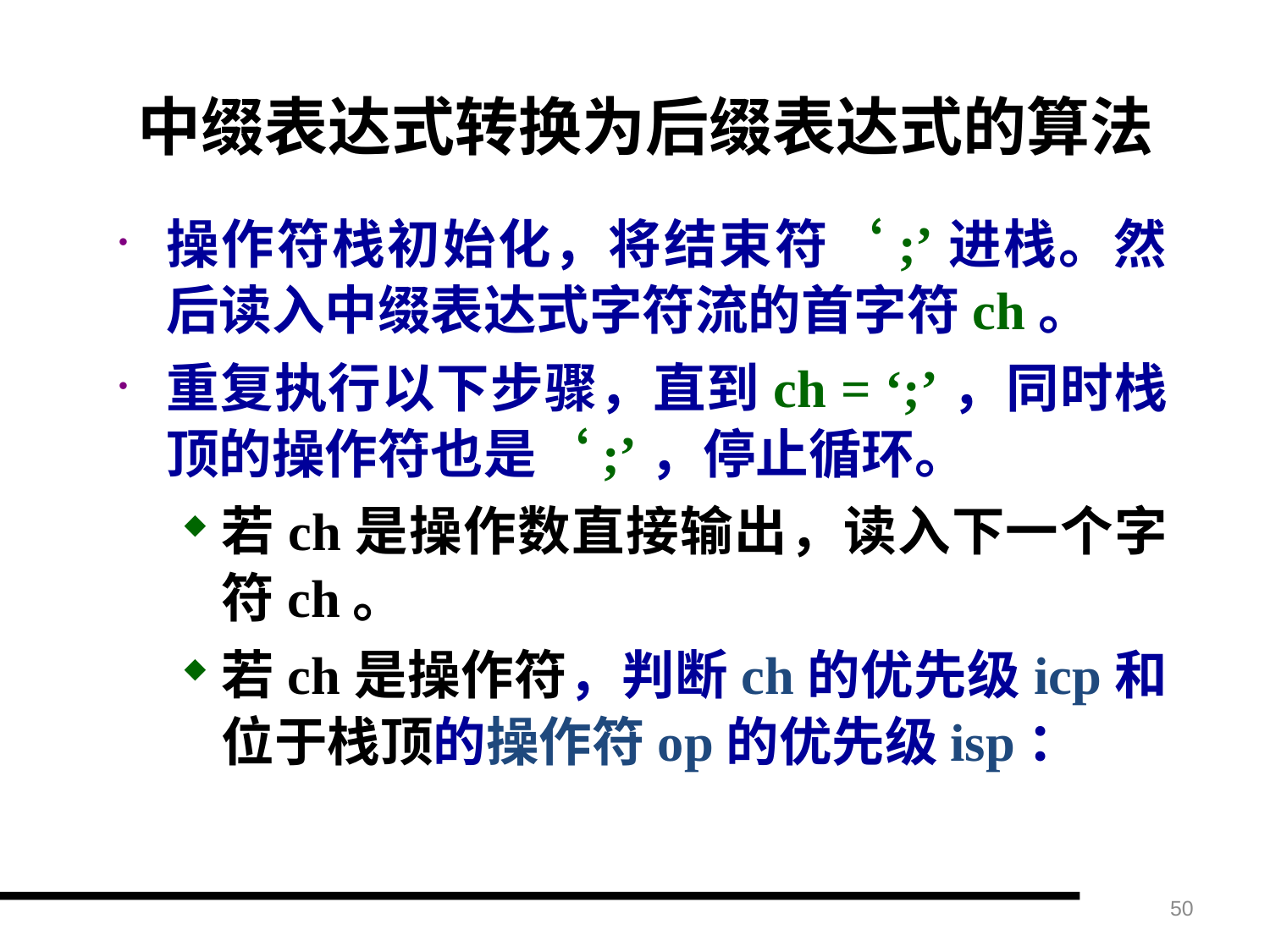

# 中缀表达式转换为后缀表达式的算法
操作符栈初始化，将结束符‘;’进栈。然后读入中缀表达式字符流的首字符ch。
重复执行以下步骤，直到ch = ‘;’，同时栈顶的操作符也是‘;’，停止循环。
若ch是操作数直接输出，读入下一个字符ch。
若ch是操作符，判断ch的优先级icp和位于栈顶的操作符op的优先级isp：
50